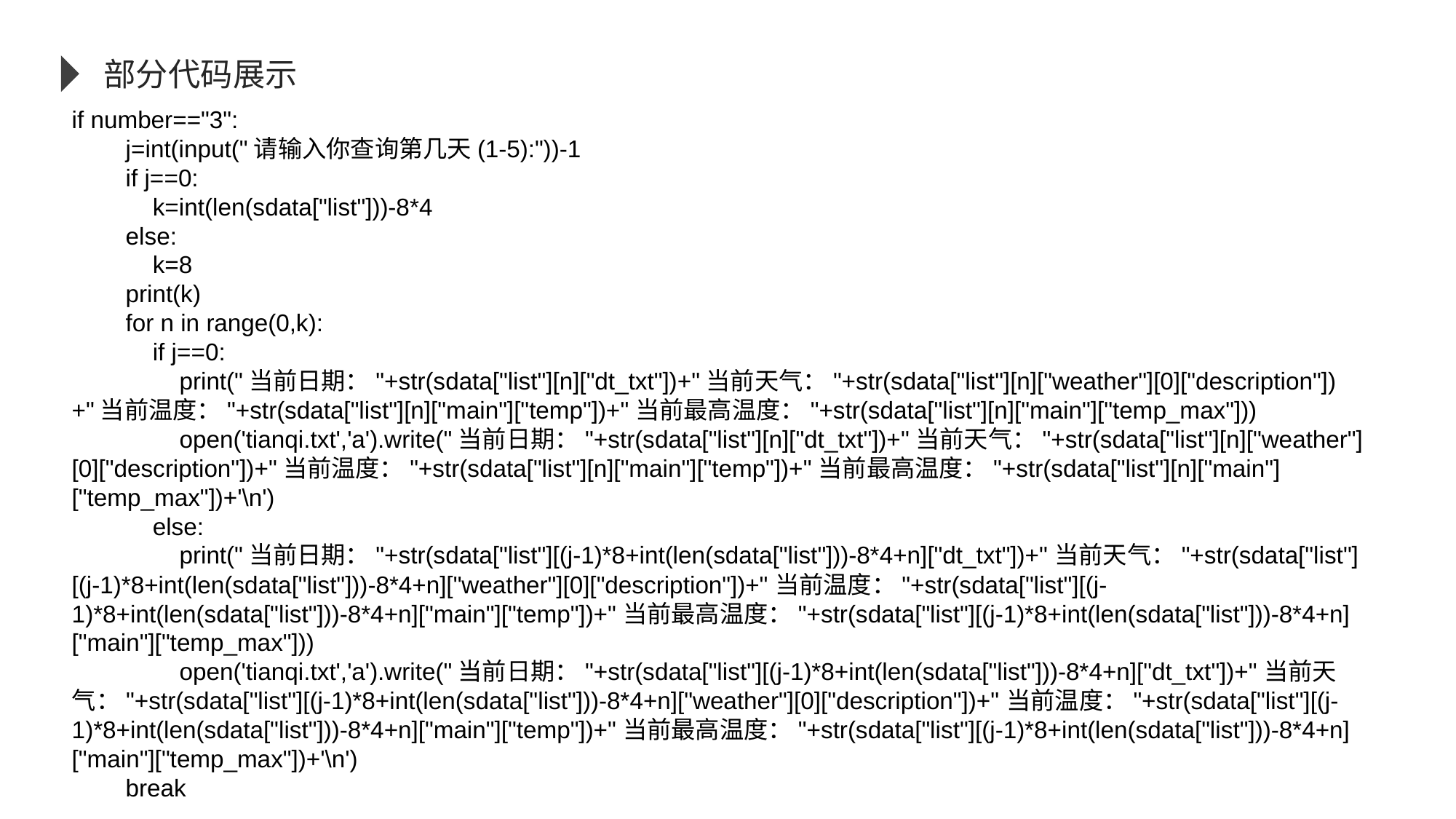

部分代码展示

if number=="3":
        j=int(input("请输入你查询第几天(1-5):"))-1
        if j==0:
            k=int(len(sdata["list"]))-8*4
        else:
            k=8
        print(k)
        for n in range(0,k):
            if j==0:
                print("当前日期："+str(sdata["list"][n]["dt_txt"])+"当前天气："+str(sdata["list"][n]["weather"][0]["description"])+"当前温度："+str(sdata["list"][n]["main"]["temp"])+"当前最高温度："+str(sdata["list"][n]["main"]["temp_max"]))
                open('tianqi.txt','a').write("当前日期："+str(sdata["list"][n]["dt_txt"])+"当前天气："+str(sdata["list"][n]["weather"][0]["description"])+"当前温度："+str(sdata["list"][n]["main"]["temp"])+"当前最高温度："+str(sdata["list"][n]["main"]["temp_max"])+'\n')
            else:
                print("当前日期："+str(sdata["list"][(j-1)*8+int(len(sdata["list"]))-8*4+n]["dt_txt"])+"当前天气："+str(sdata["list"][(j-1)*8+int(len(sdata["list"]))-8*4+n]["weather"][0]["description"])+"当前温度："+str(sdata["list"][(j-1)*8+int(len(sdata["list"]))-8*4+n]["main"]["temp"])+"当前最高温度："+str(sdata["list"][(j-1)*8+int(len(sdata["list"]))-8*4+n]["main"]["temp_max"]))
                open('tianqi.txt','a').write("当前日期："+str(sdata["list"][(j-1)*8+int(len(sdata["list"]))-8*4+n]["dt_txt"])+"当前天气："+str(sdata["list"][(j-1)*8+int(len(sdata["list"]))-8*4+n]["weather"][0]["description"])+"当前温度："+str(sdata["list"][(j-1)*8+int(len(sdata["list"]))-8*4+n]["main"]["temp"])+"当前最高温度："+str(sdata["list"][(j-1)*8+int(len(sdata["list"]))-8*4+n]["main"]["temp_max"])+'\n')
        break